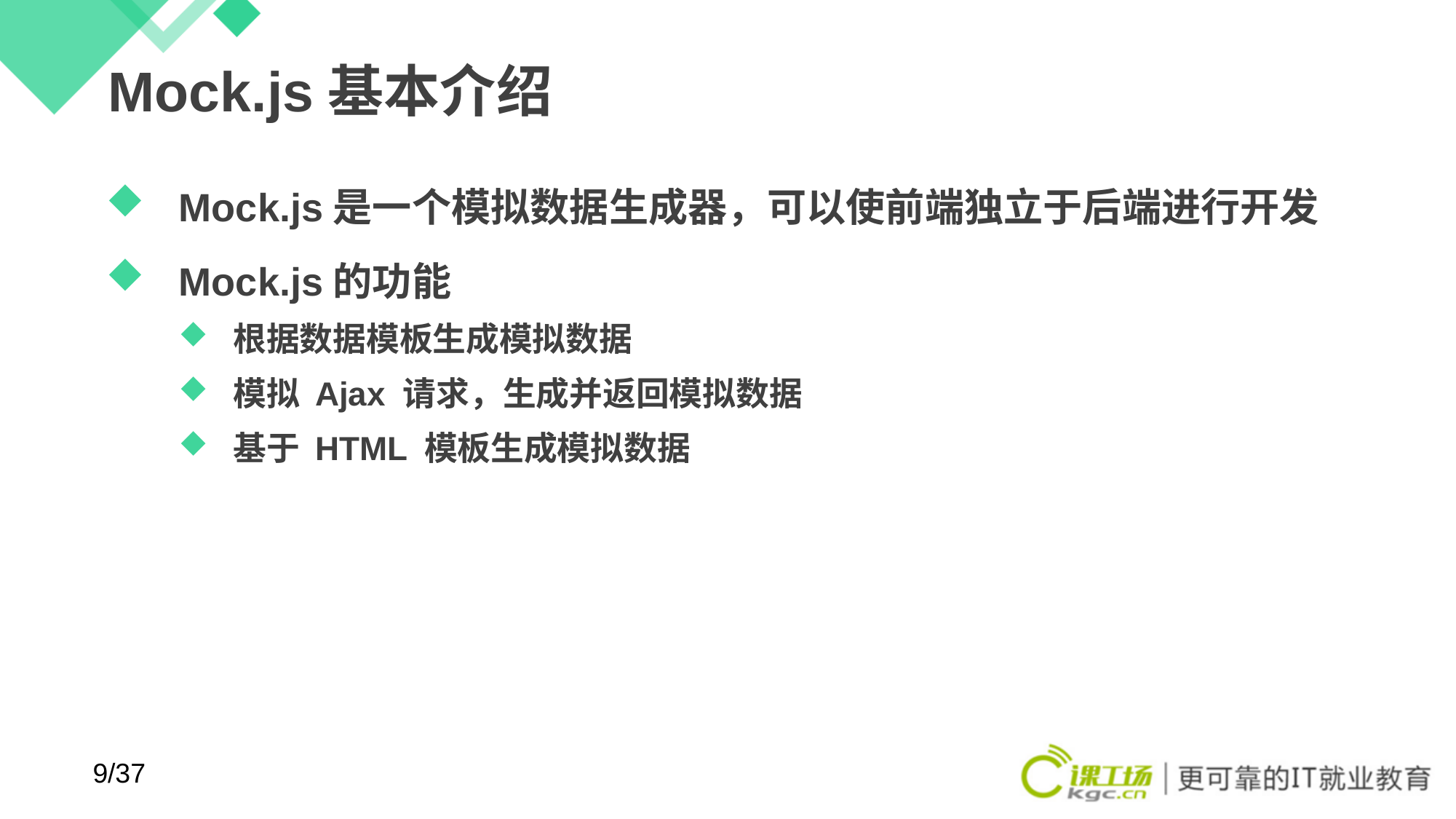

# Mock.js基本介绍
Mock.js是一个模拟数据生成器，可以使前端独立于后端进行开发
Mock.js的功能
根据数据模板生成模拟数据
模拟 Ajax 请求，生成并返回模拟数据
基于 HTML 模板生成模拟数据